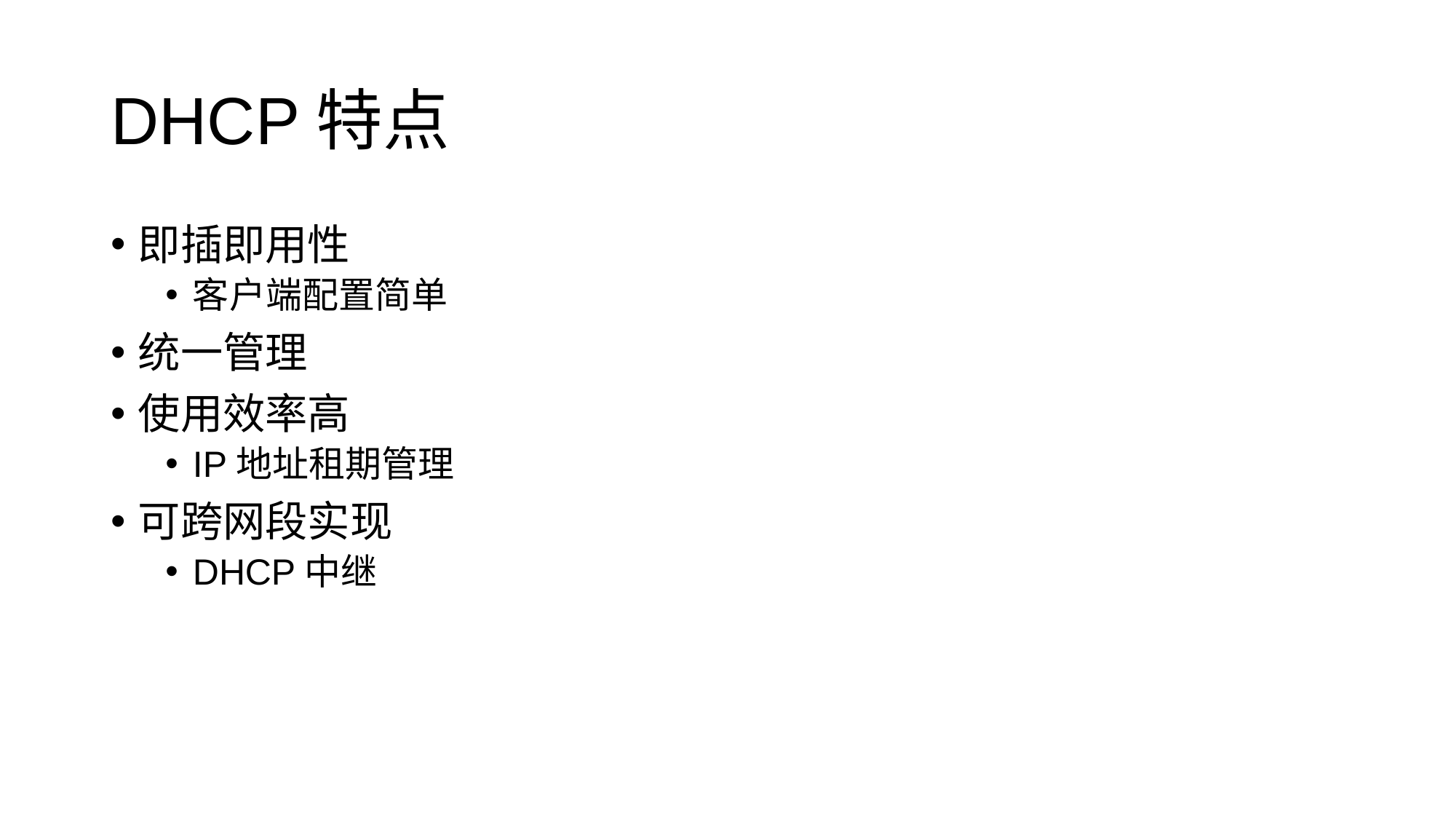

# DHCP特点
即插即用性
客户端配置简单
统一管理
使用效率高
IP地址租期管理
可跨网段实现
DHCP中继